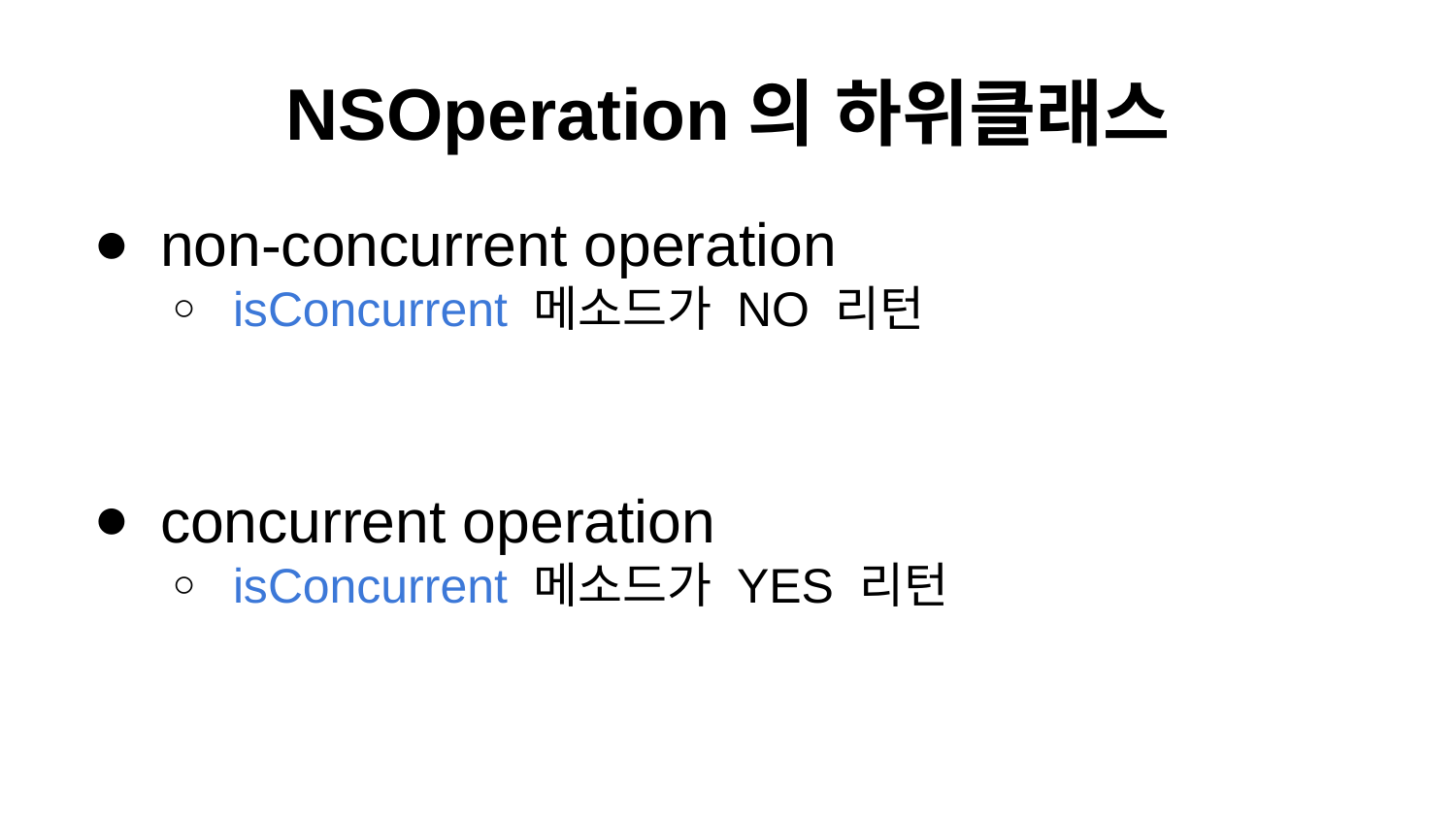

# NSOperation의 하위클래스
non-concurrent operation
isConcurrent 메소드가 NO 리턴

concurrent operation
isConcurrent 메소드가 YES 리턴